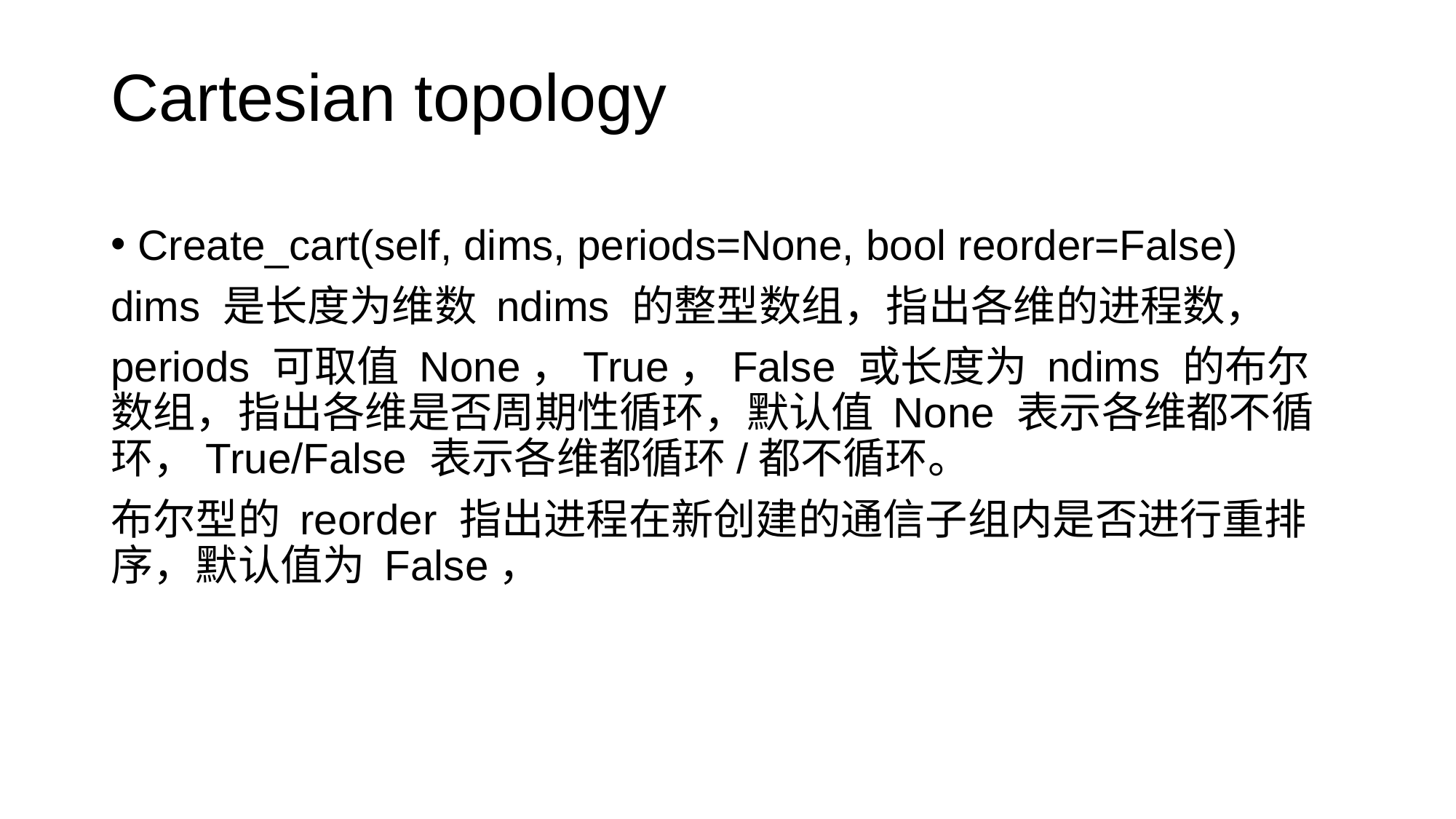

# Cartesian topology
Create_cart(self, dims, periods=None, bool reorder=False)
dims 是长度为维数 ndims 的整型数组，指出各维的进程数，
periods 可取值 None，True，False 或长度为 ndims 的布尔数组，指出各维是否周期性循环，默认值 None 表示各维都不循环，True/False 表示各维都循环/都不循环。
布尔型的 reorder 指出进程在新创建的通信子组内是否进行重排序，默认值为 False，